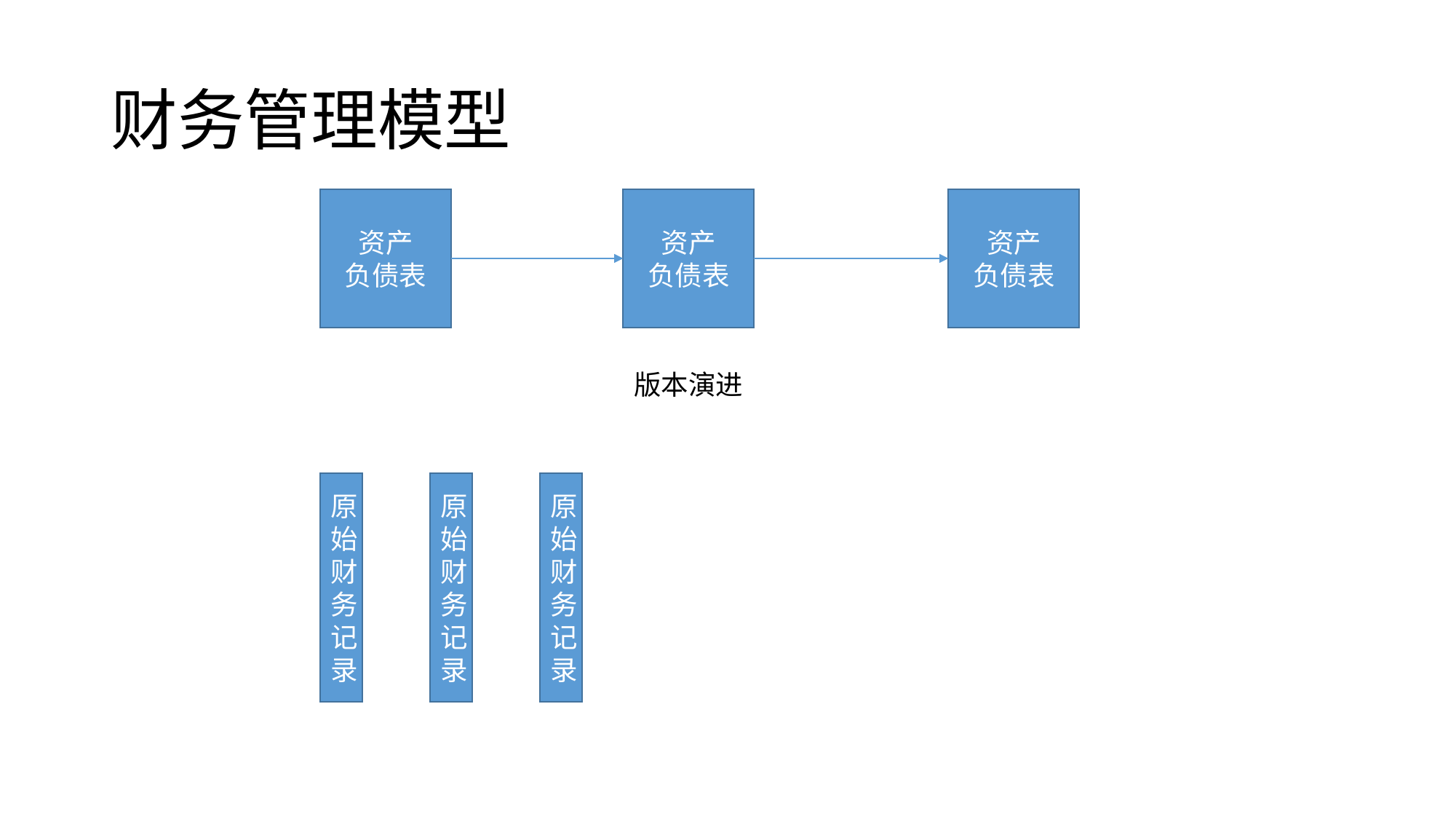

# 财务管理模型
资产
负债表
资产
负债表
资产
负债表
版本演进
原始财务记录
原始财务记录
原始财务记录